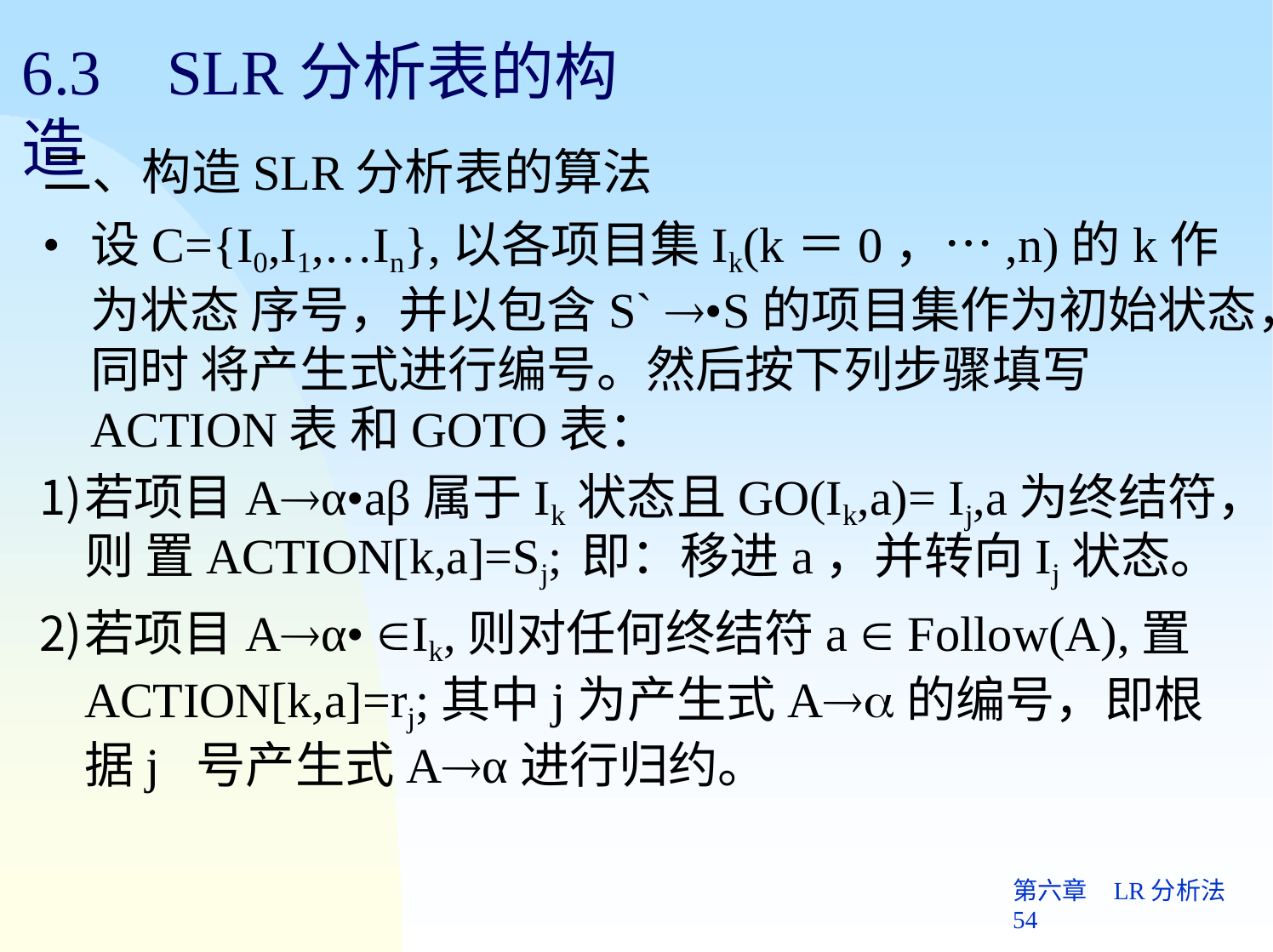

# 6.3	SLR分析表的构造
二、构造SLR分析表的算法
设C={I0,I1,…In},以各项目集Ik(k＝0，…,n)的k作为状态 序号，并以包含S` →•S的项目集作为初始状态，同时 将产生式进行编号。然后按下列步骤填写ACTION表 和GOTO表：
若项目A→α•aβ属于Ik状态且GO(Ik,a)= Ij,a为终结符，则 置ACTION[k,a]=Sj;	即：移进a，并转向Ij状态。
若项目A→α• ∈Ik,则对任何终结符a ∈ Follow(A),置 ACTION[k,a]=rj;其中j为产生式A→α的编号，即根据j  号产生式A→α进行归约。
第六章	LR分析法 54